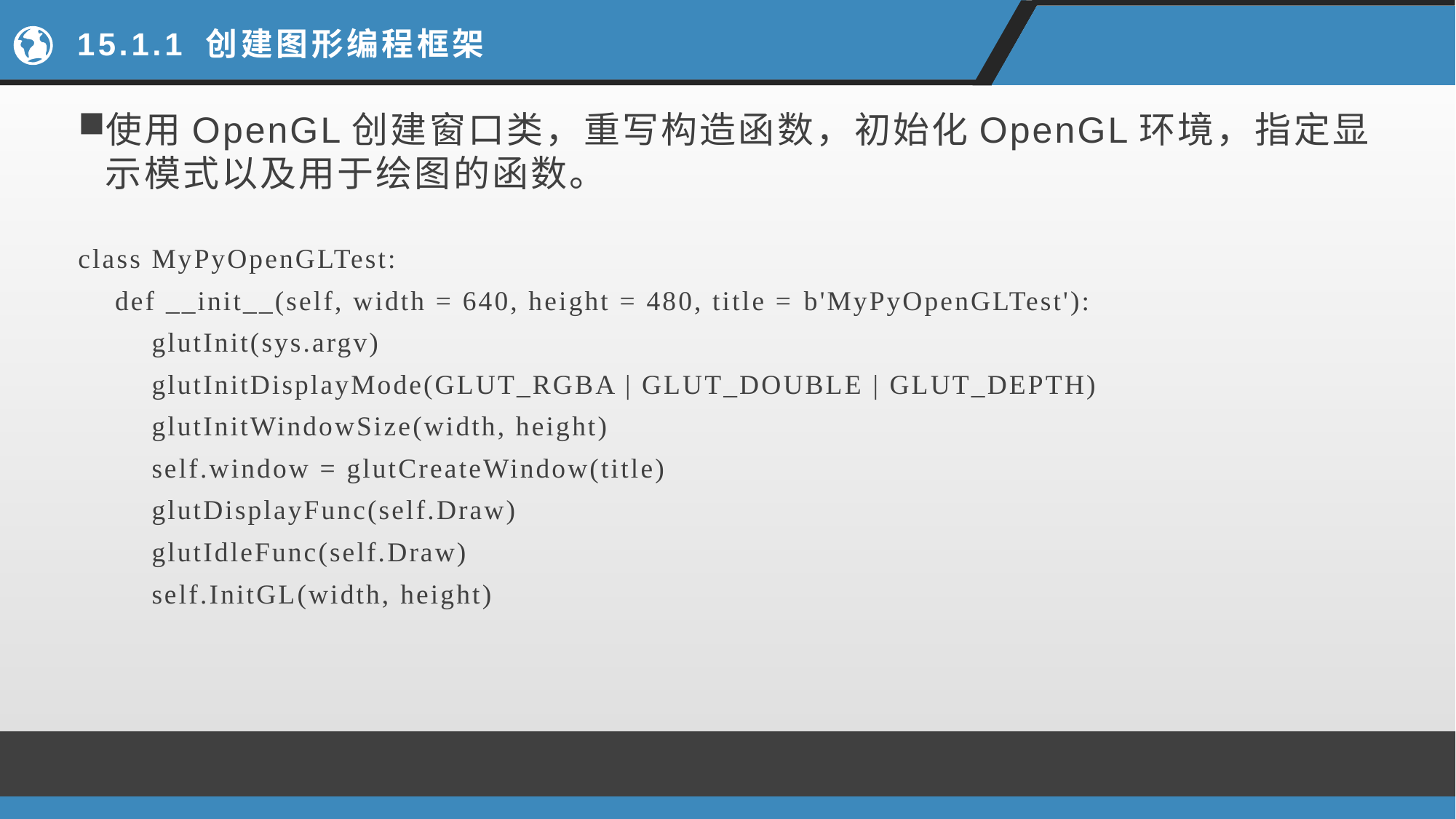

# 15.1.1 创建图形编程框架

使用OpenGL创建窗口类，重写构造函数，初始化OpenGL环境，指定显示模式以及用于绘图的函数。

class MyPyOpenGLTest:
    def __init__(self, width = 640, height = 480, title = b'MyPyOpenGLTest'):
        glutInit(sys.argv)
        glutInitDisplayMode(GLUT_RGBA | GLUT_DOUBLE | GLUT_DEPTH)
        glutInitWindowSize(width, height)
        self.window = glutCreateWindow(title)
        glutDisplayFunc(self.Draw)
        glutIdleFunc(self.Draw)
        self.InitGL(width, height)